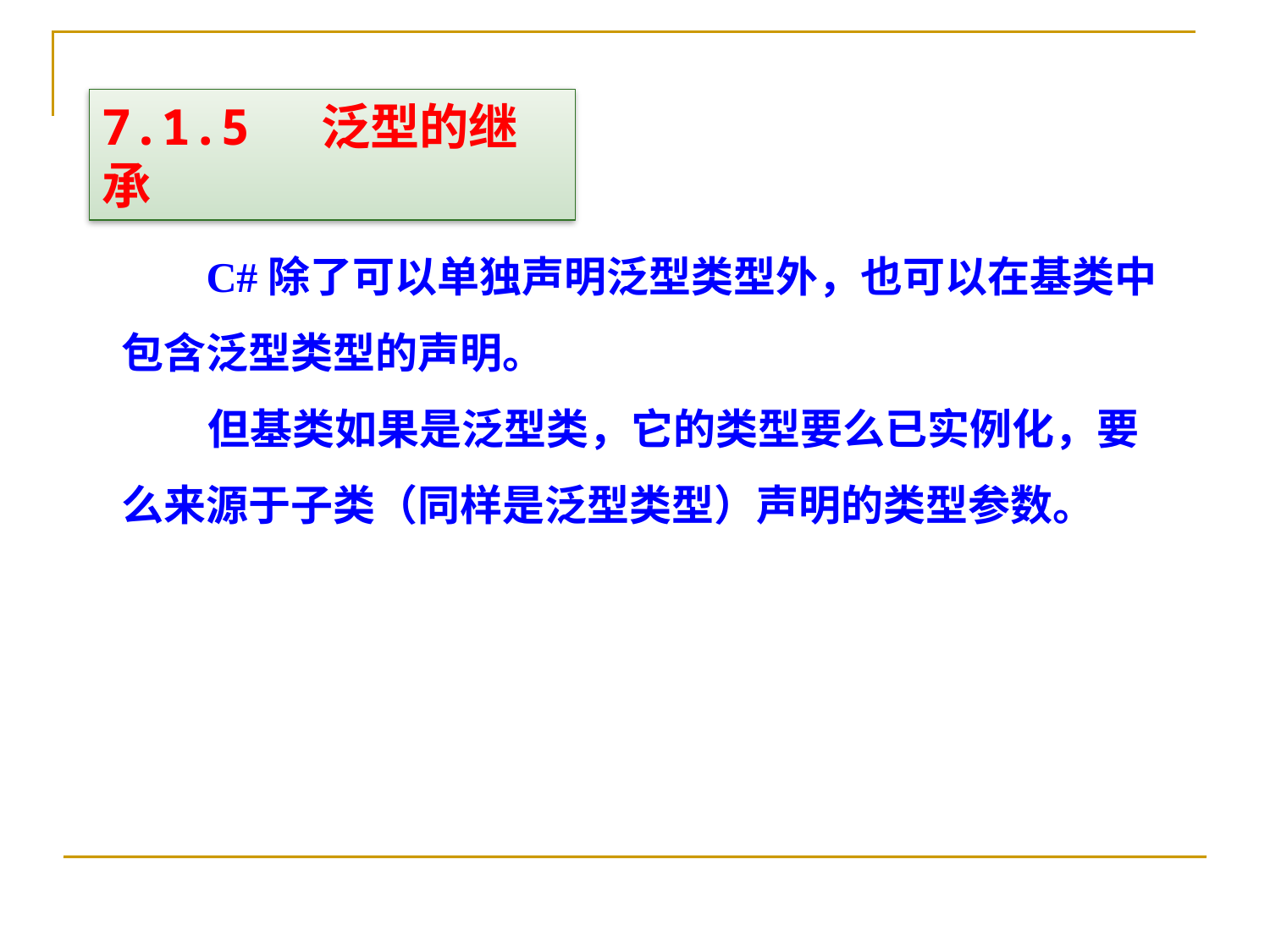

7.1.5  泛型的继承
        C#除了可以单独声明泛型类型外，也可以在基类中包含泛型类型的声明。
        但基类如果是泛型类，它的类型要么已实例化，要么来源于子类（同样是泛型类型）声明的类型参数。